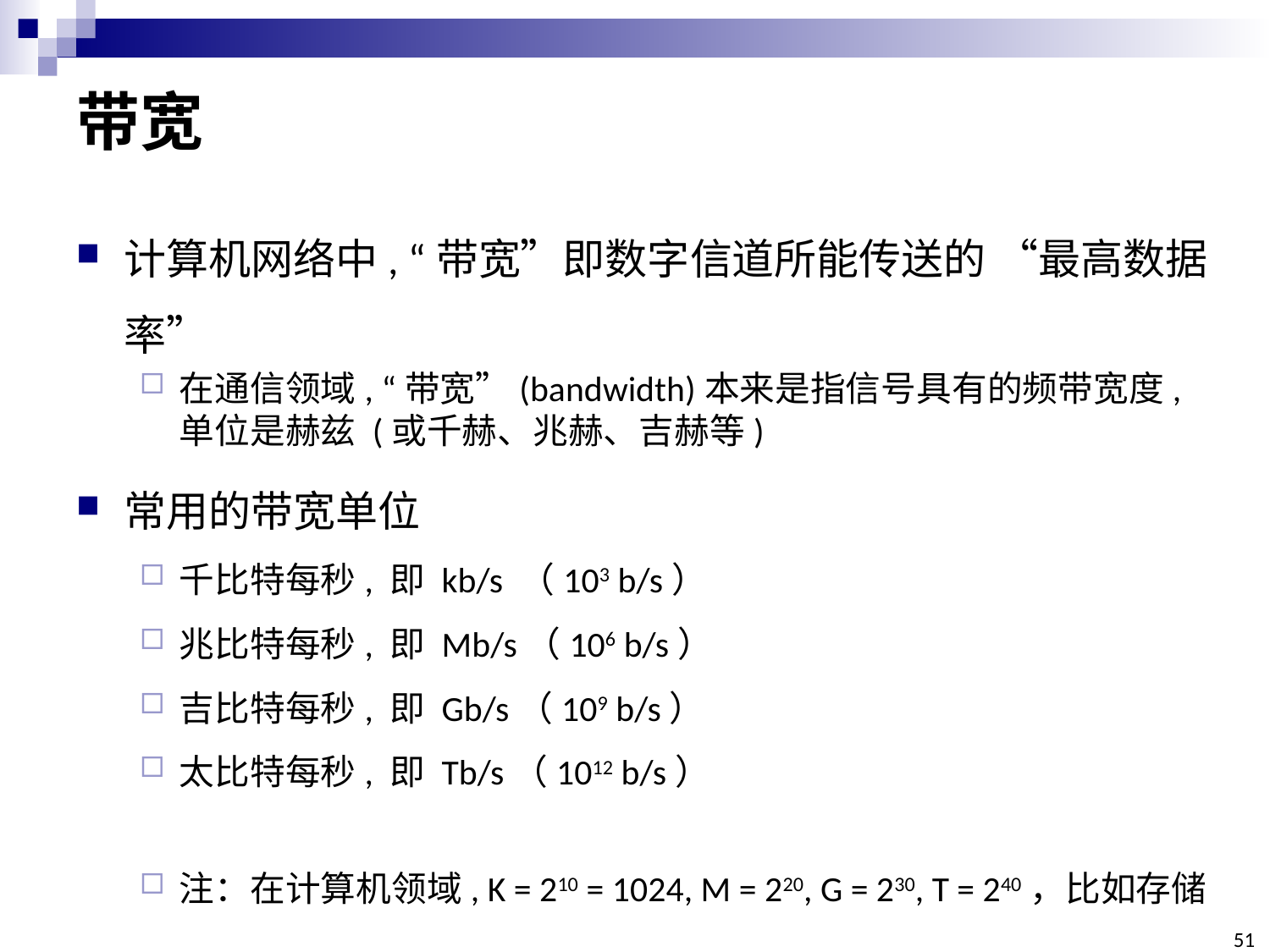

# 带宽
计算机网络中, “带宽”即数字信道所能传送的 “最高数据率”
在通信领域, “带宽”(bandwidth)本来是指信号具有的频带宽度, 单位是赫兹 (或千赫、兆赫、吉赫等)
常用的带宽单位
千比特每秒, 即 kb/s （103 b/s）
兆比特每秒, 即 Mb/s（106 b/s）
吉比特每秒, 即 Gb/s（109 b/s）
太比特每秒, 即 Tb/s（1012 b/s）

注：在计算机领域, K = 210 = 1024, M = 220, G = 230, T = 240，比如存储
51